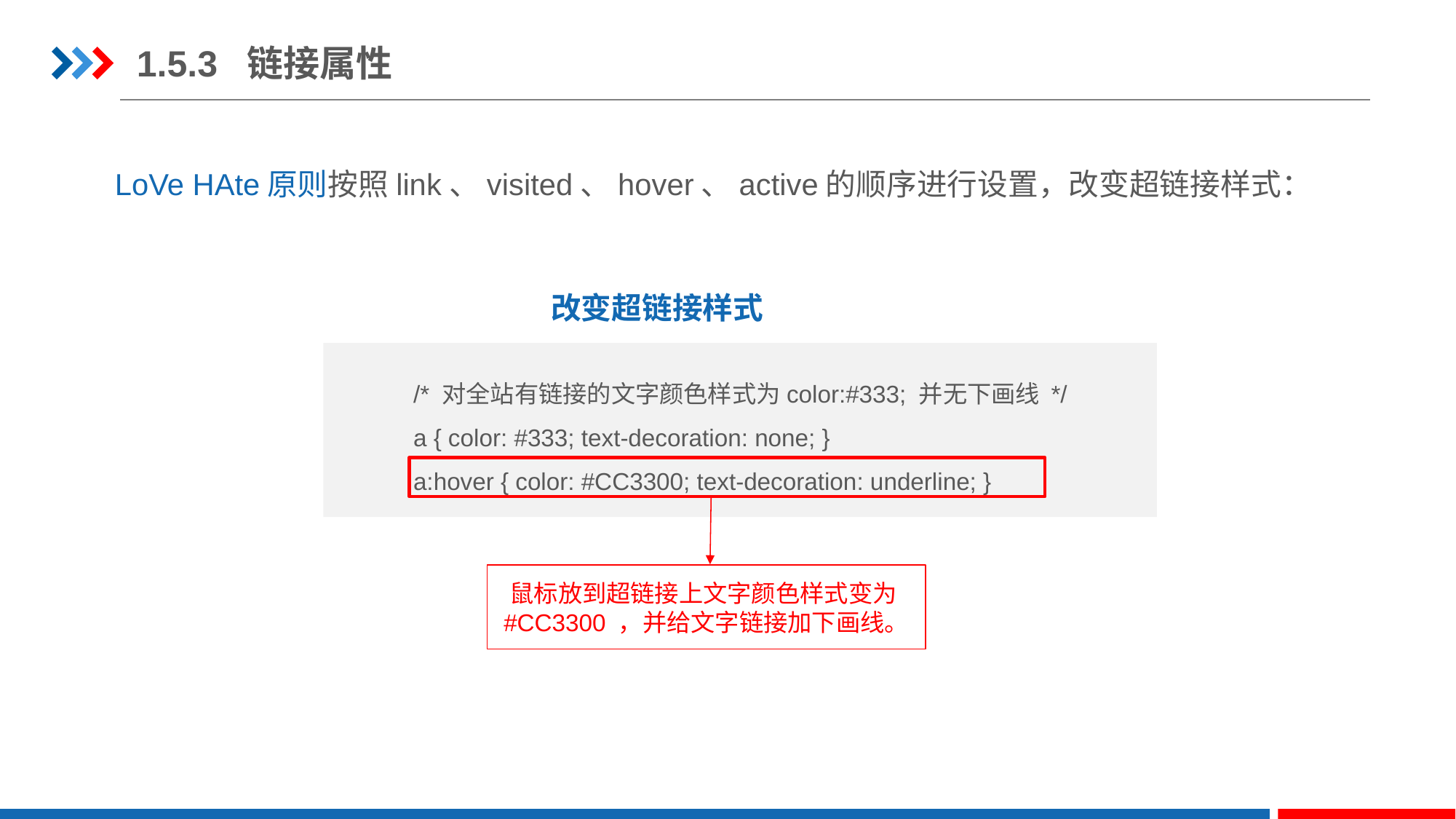

1.5.3  链接属性
LoVe HAte原则按照link、visited、hover、active的顺序进行设置，改变超链接样式：
改变超链接样式

/* 对全站有链接的文字颜色样式为color:#333; 并无下画线 */
a { color: #333; text-decoration: none; }
a:hover { color: #CC3300; text-decoration: underline; }

鼠标放到超链接上文字颜色样式变为#CC3300 ，并给文字链接加下画线。